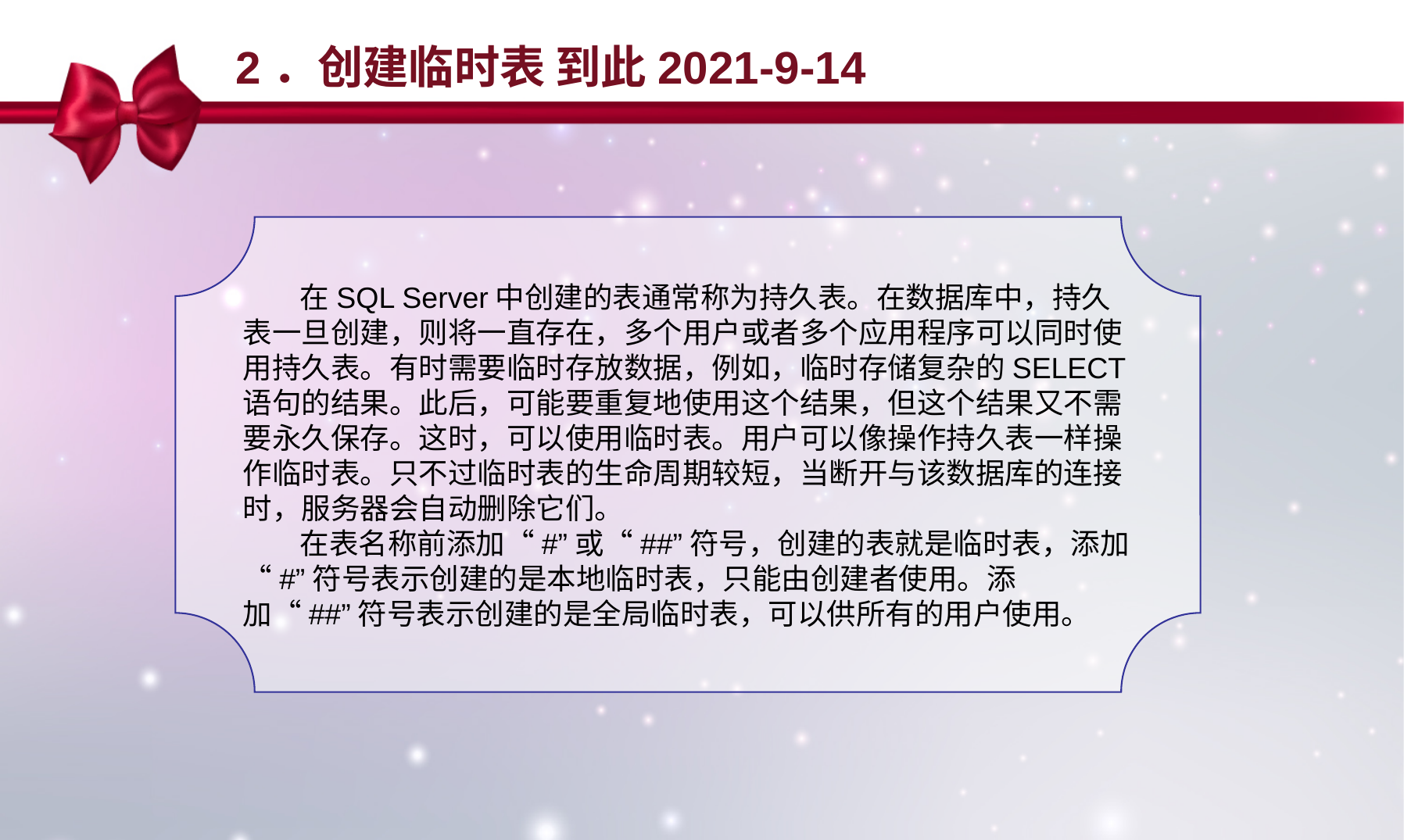

2．创建临时表 到此2021-9-14
在SQL Server中创建的表通常称为持久表。在数据库中，持久表一旦创建，则将一直存在，多个用户或者多个应用程序可以同时使用持久表。有时需要临时存放数据，例如，临时存储复杂的SELECT语句的结果。此后，可能要重复地使用这个结果，但这个结果又不需要永久保存。这时，可以使用临时表。用户可以像操作持久表一样操作临时表。只不过临时表的生命周期较短，当断开与该数据库的连接时，服务器会自动删除它们。
在表名称前添加“#”或“##”符号，创建的表就是临时表，添加“#”符号表示创建的是本地临时表，只能由创建者使用。添加“##”符号表示创建的是全局临时表，可以供所有的用户使用。